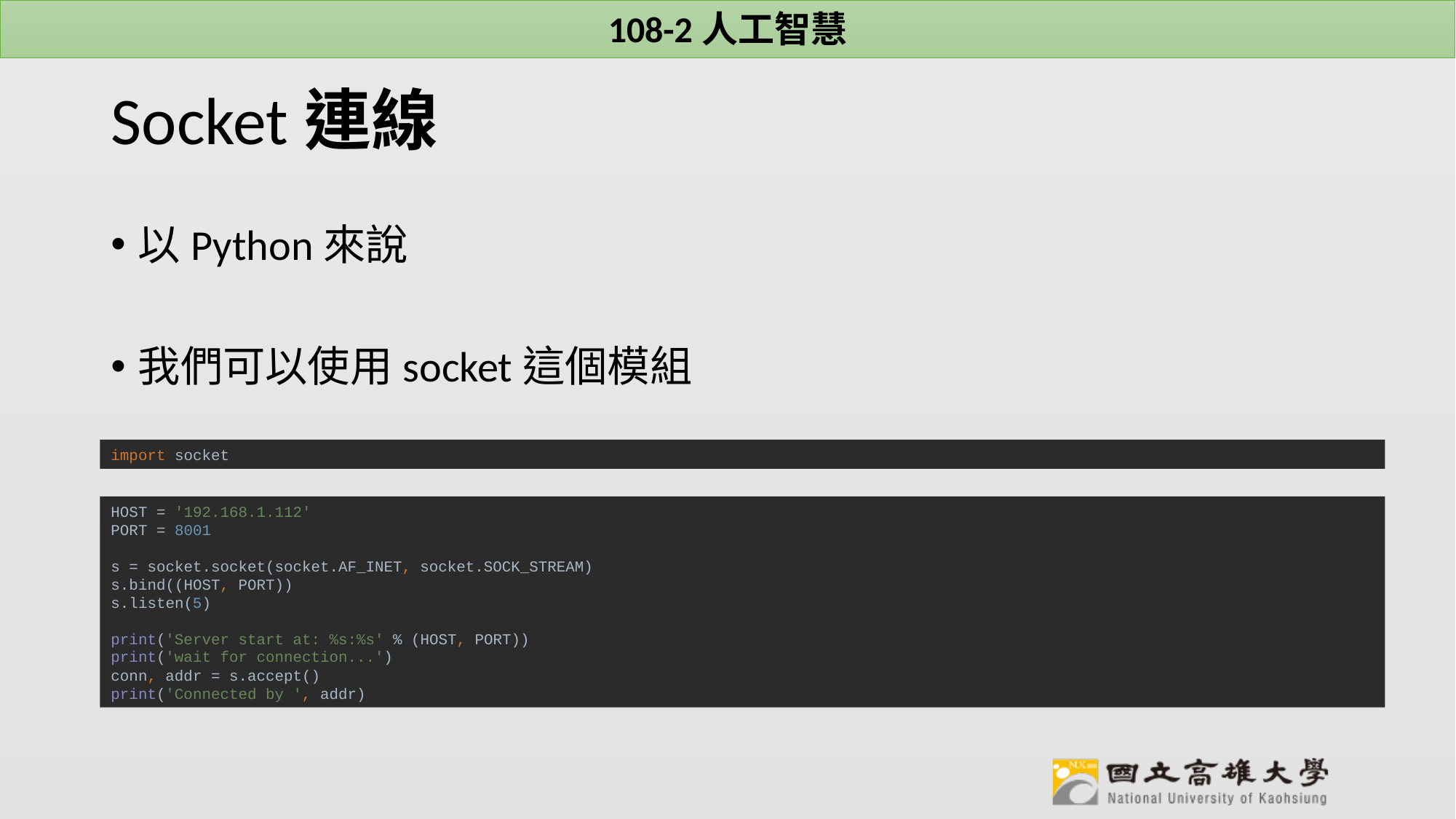

# Socket連線
以Python來說

我們可以使用socket這個模組

import socket
HOST = '192.168.1.112'
PORT = 8001
s = socket.socket(socket.AF_INET, socket.SOCK_STREAM)
s.bind((HOST, PORT))
s.listen(5)
print('Server start at: %s:%s' % (HOST, PORT))
print('wait for connection...')
conn, addr = s.accept()
print('Connected by ', addr)